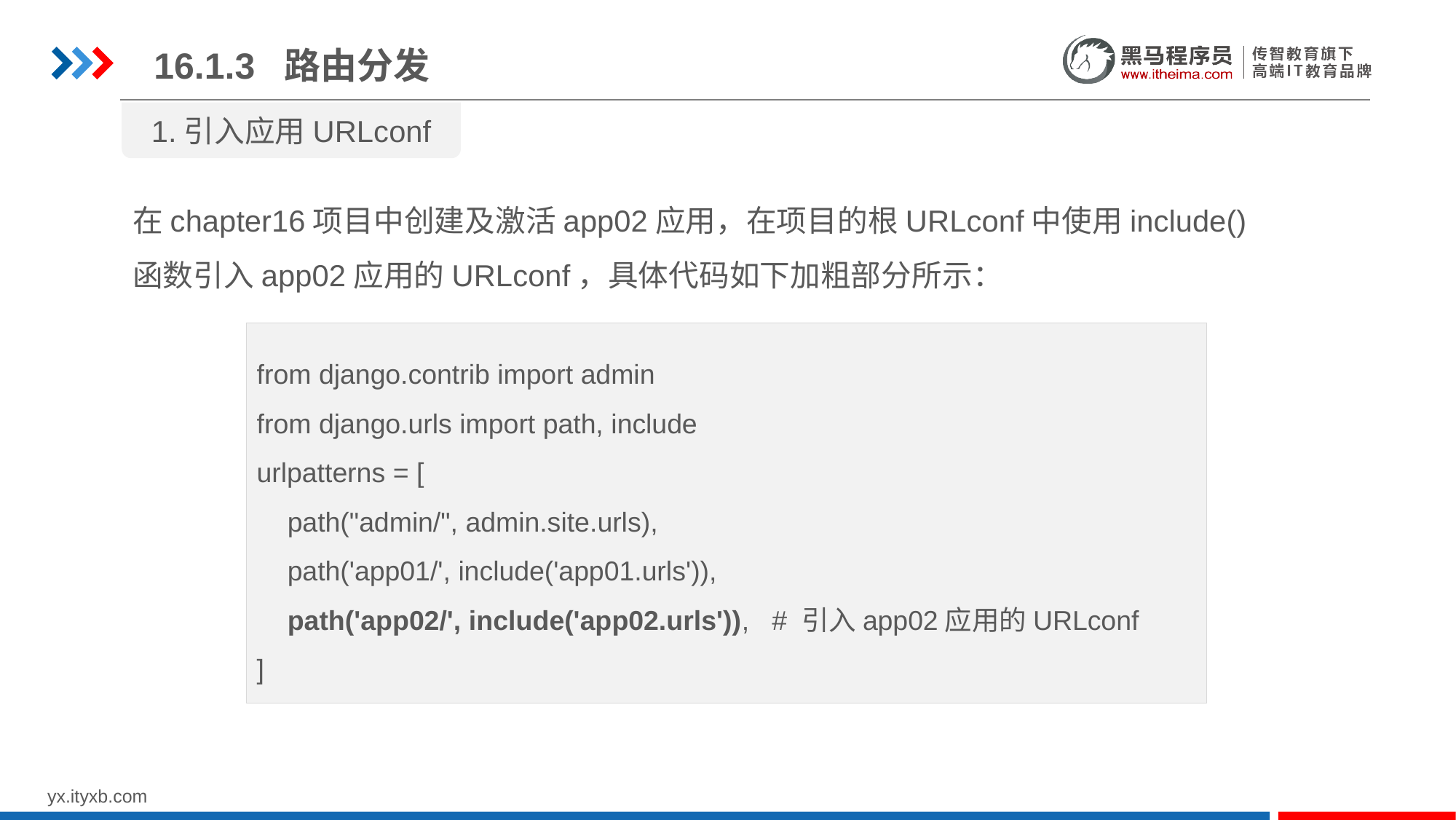

16.1.3  路由分发

1.引入应用URLconf
在chapter16项目中创建及激活app02应用，在项目的根URLconf中使用include()函数引入app02应用的URLconf，具体代码如下加粗部分所示：
from django.contrib import admin
from django.urls import path, include
urlpatterns = [
    path("admin/", admin.site.urls),
    path('app01/', include('app01.urls')),
    path('app02/', include('app02.urls')),   # 引入app02应用的URLconf
]